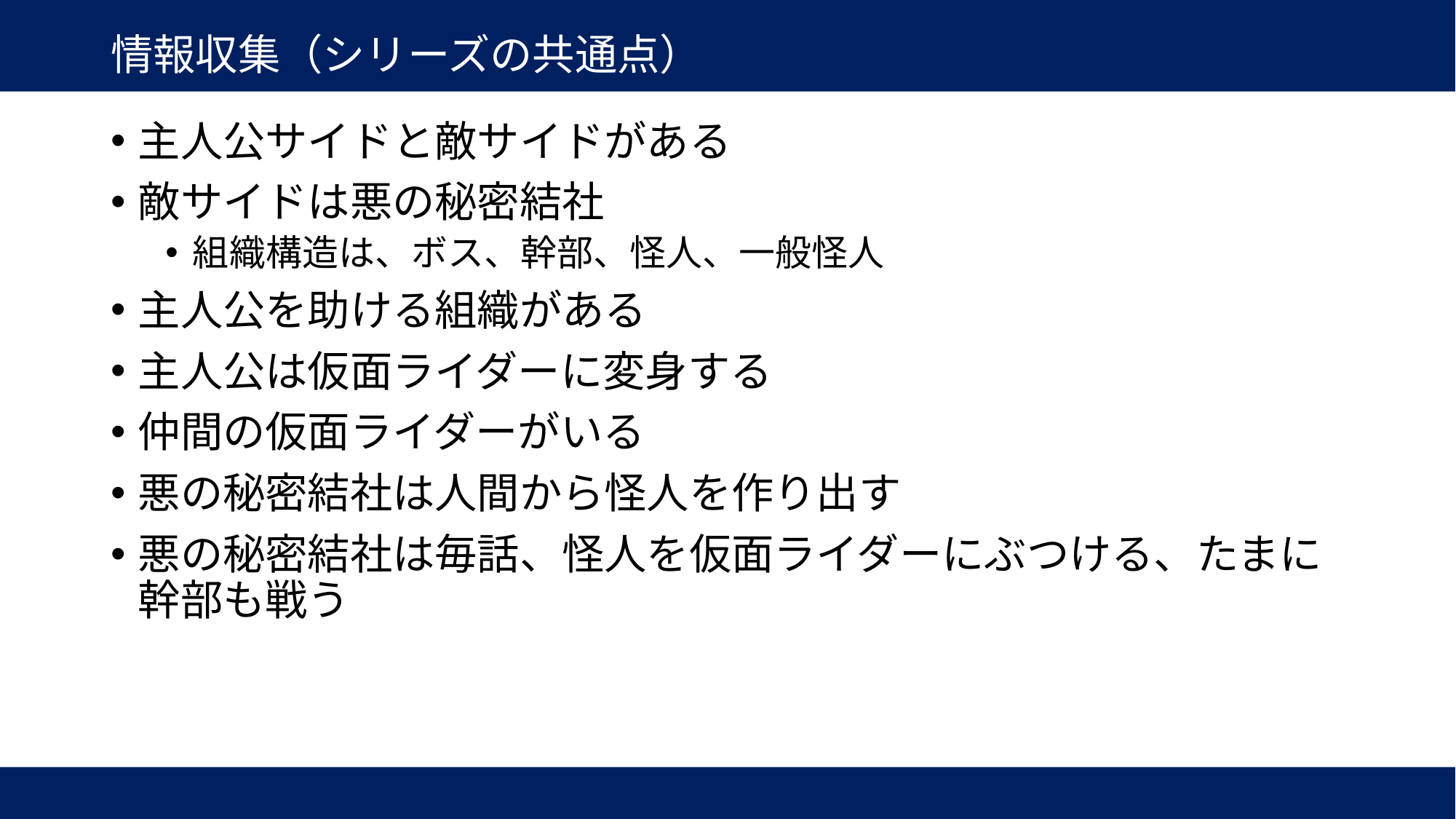

# 情報収集（シリーズの共通点）
主人公サイドと敵サイドがある
敵サイドは悪の秘密結社
組織構造は、ボス、幹部、怪人、一般怪人
主人公を助ける組織がある
主人公は仮面ライダーに変身する
仲間の仮面ライダーがいる
悪の秘密結社は人間から怪人を作り出す
悪の秘密結社は毎話、怪人を仮面ライダーにぶつける、たまに幹部も戦う